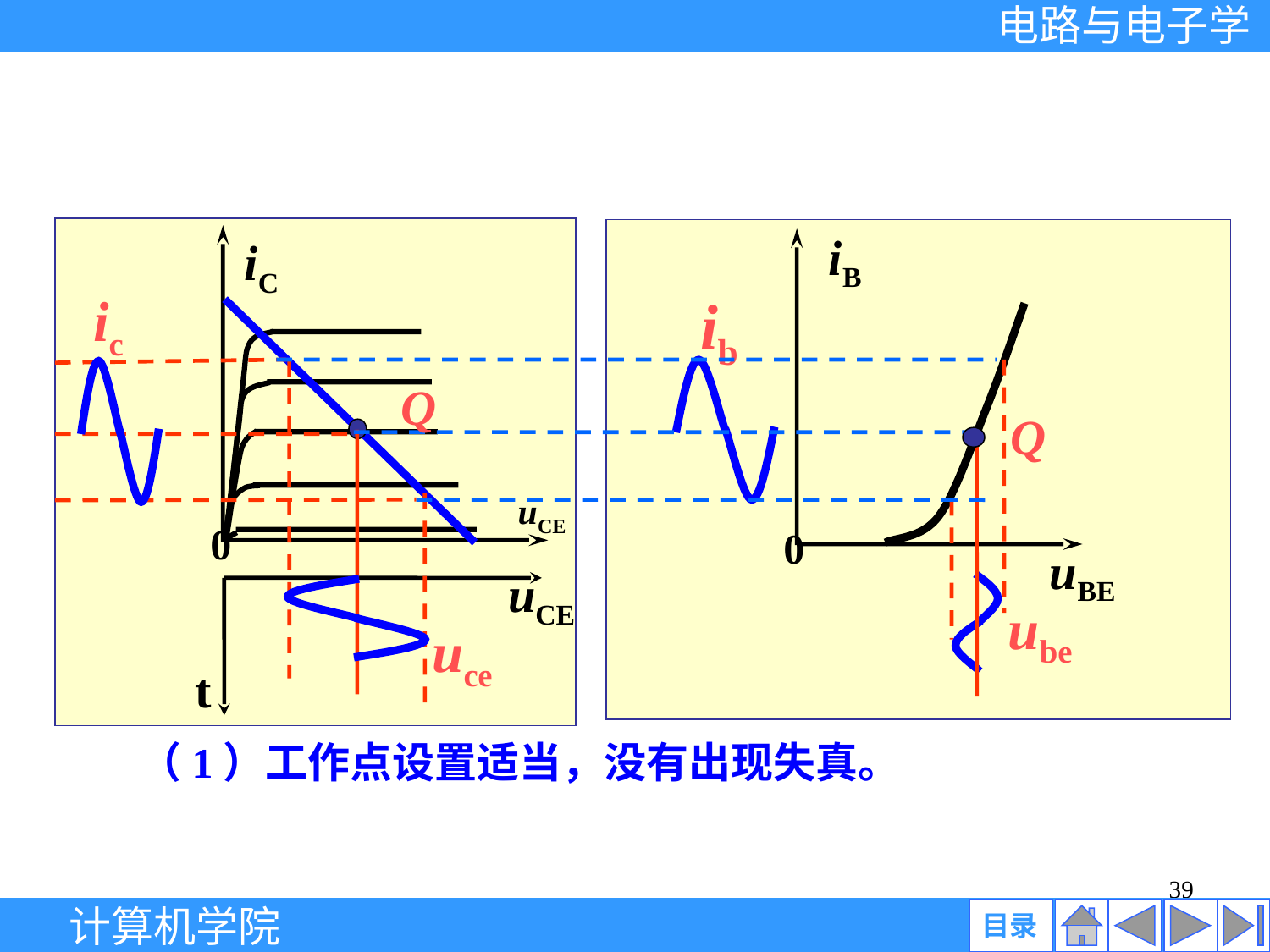

iC

uCE

0

iB

0
uBE

uCE

t
ic

ib

Q
Q

ube

uce
（1）工作点设置适当，没有出现失真。